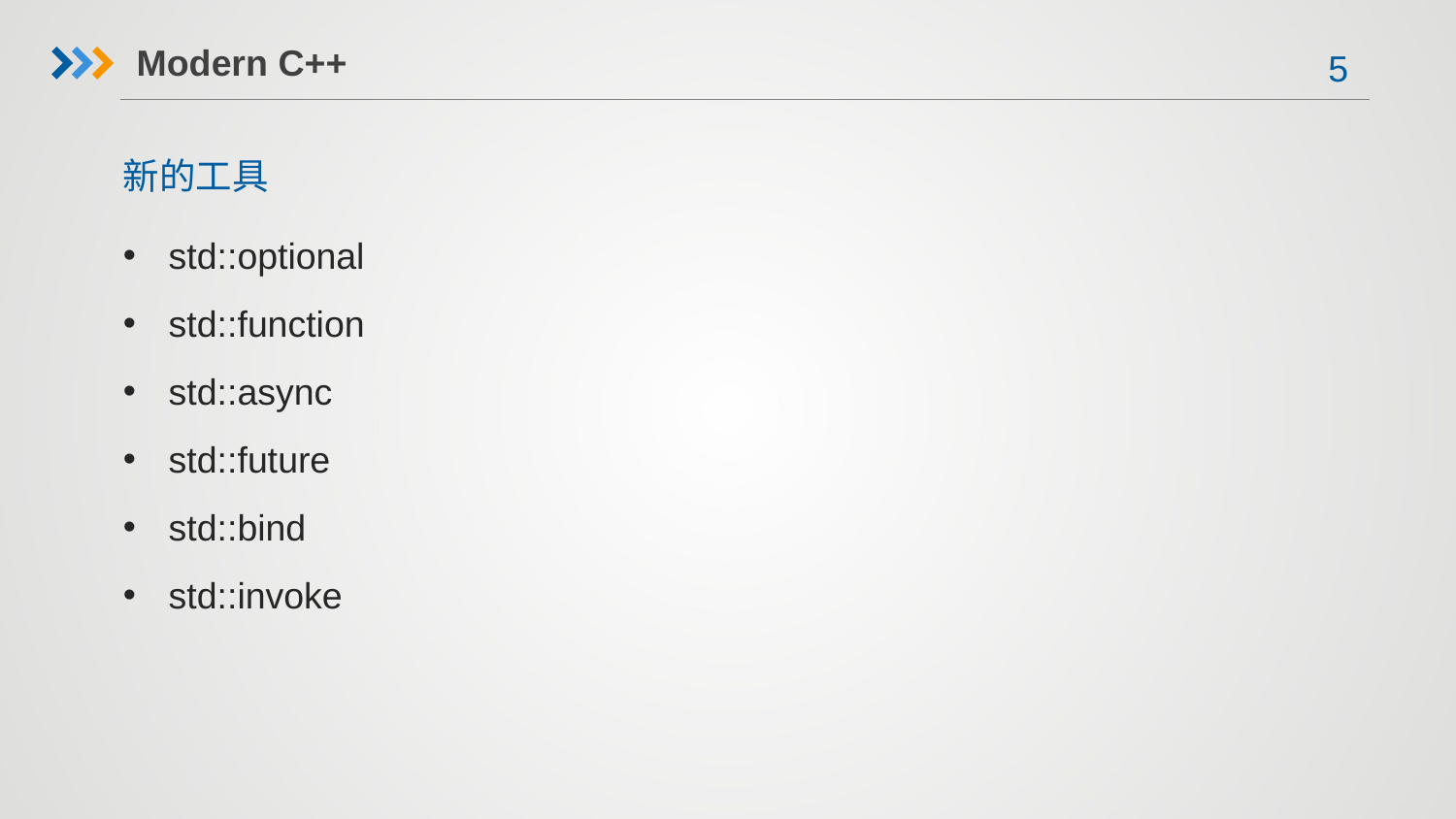

Modern C++
新的工具
std::optional
std::function
std::async
std::future
std::bind
std::invoke